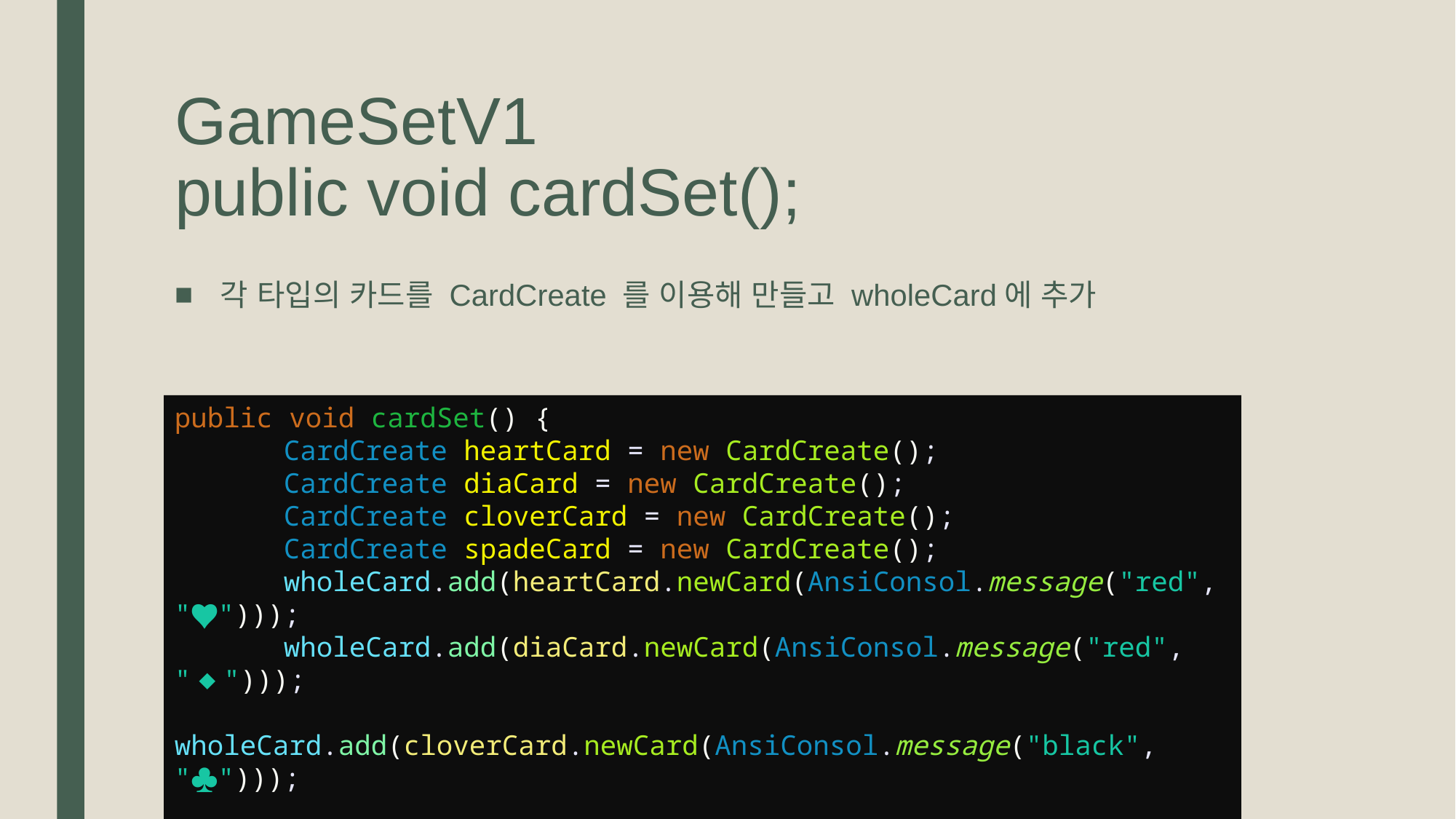

# GameSetV1 public void cardSet();
각 타입의 카드를 CardCreate 를 이용해 만들고 wholeCard에 추가

public void cardSet() {
	CardCreate heartCard = new CardCreate();
	CardCreate diaCard = new CardCreate();
	CardCreate cloverCard = new CardCreate();
	CardCreate spadeCard = new CardCreate();
	wholeCard.add(heartCard.newCard(AnsiConsol.message("red", "♥")));
	wholeCard.add(diaCard.newCard(AnsiConsol.message("red", "◆")));
	wholeCard.add(cloverCard.newCard(AnsiConsol.message("black", "♣")));
	wholeCard.add(spadeCard.newCard(AnsiConsol.message("black", "♠")));
}